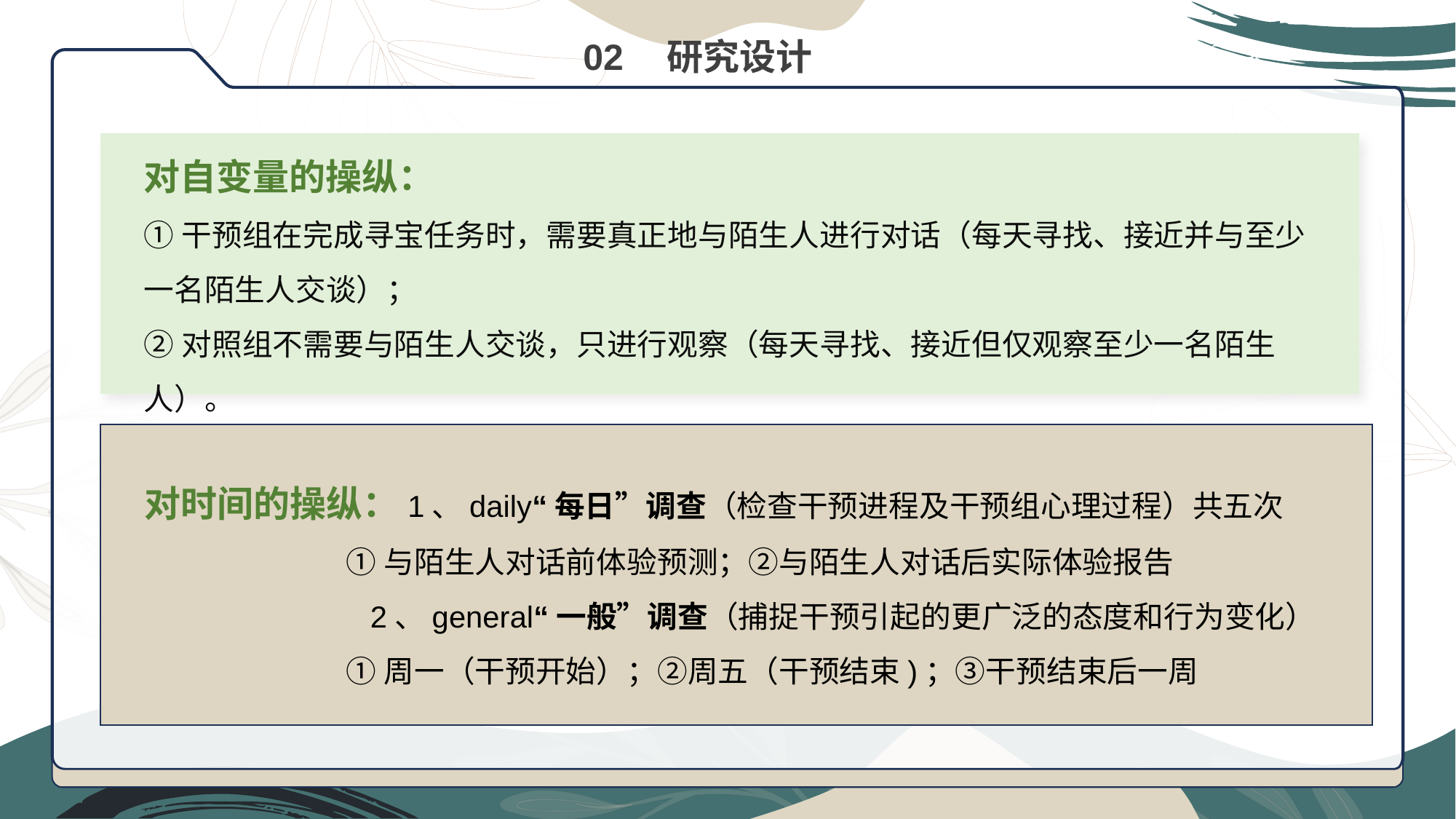

研究设计
02
对自变量的操纵：
①干预组在完成寻宝任务时，需要真正地与陌生人进行对话（每天寻找、接近并与至少一名陌生人交谈）；
②对照组不需要与陌生人交谈，只进行观察（每天寻找、接近但仅观察至少一名陌生人）。

对时间的操纵：1、daily“每日”调查（检查干预进程及干预组心理过程）共五次
                              ①与陌生人对话前体验预测；②与陌生人对话后实际体验报告
                           2、general“一般”调查（捕捉干预引起的更广泛的态度和行为变化）
                              ①周一（干预开始）；②周五（干预结束)；③干预结束后一周